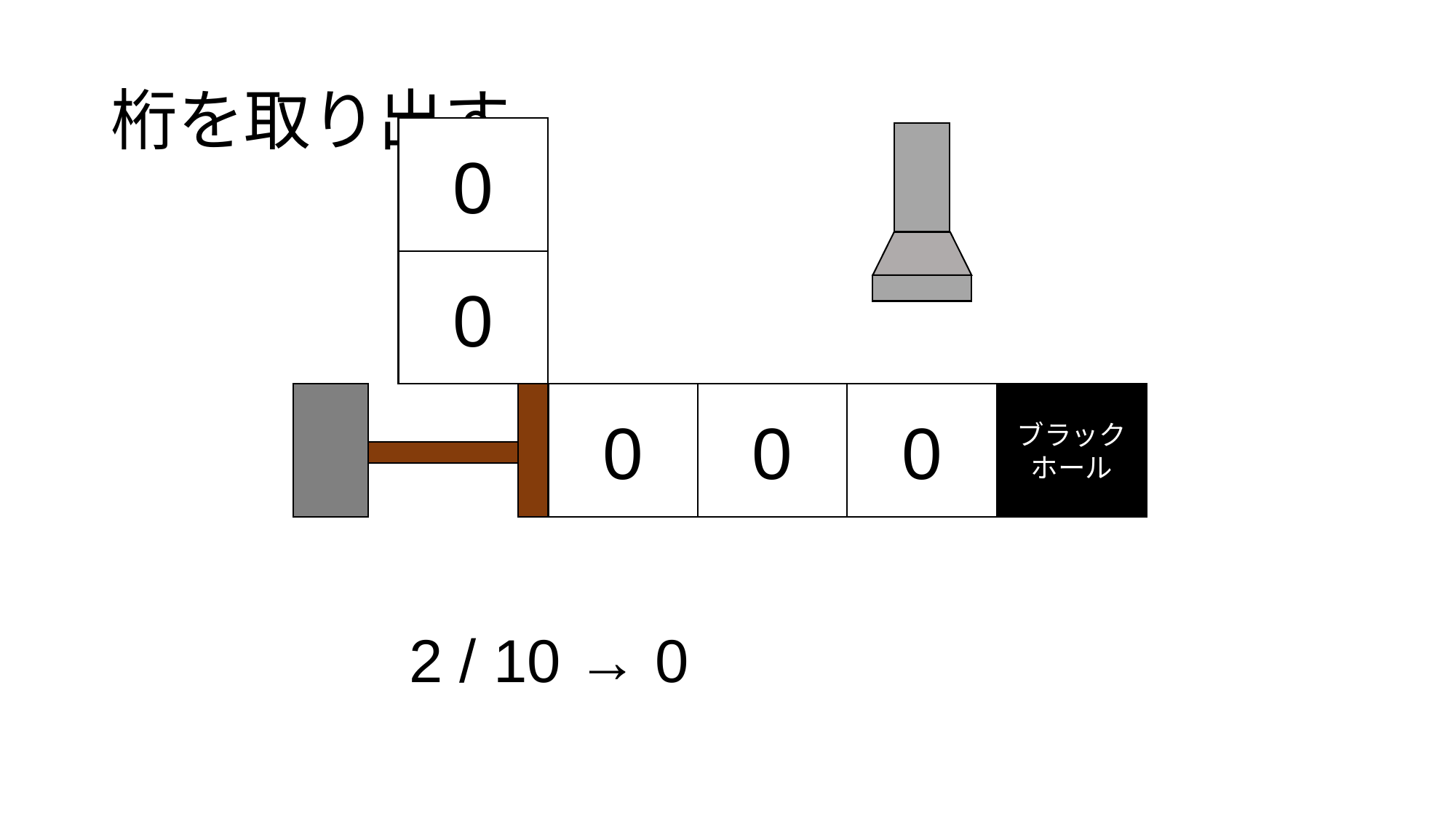

# 桁を取り出す
0

0
0
0

0

ブラックホール

2 / 10 → 0